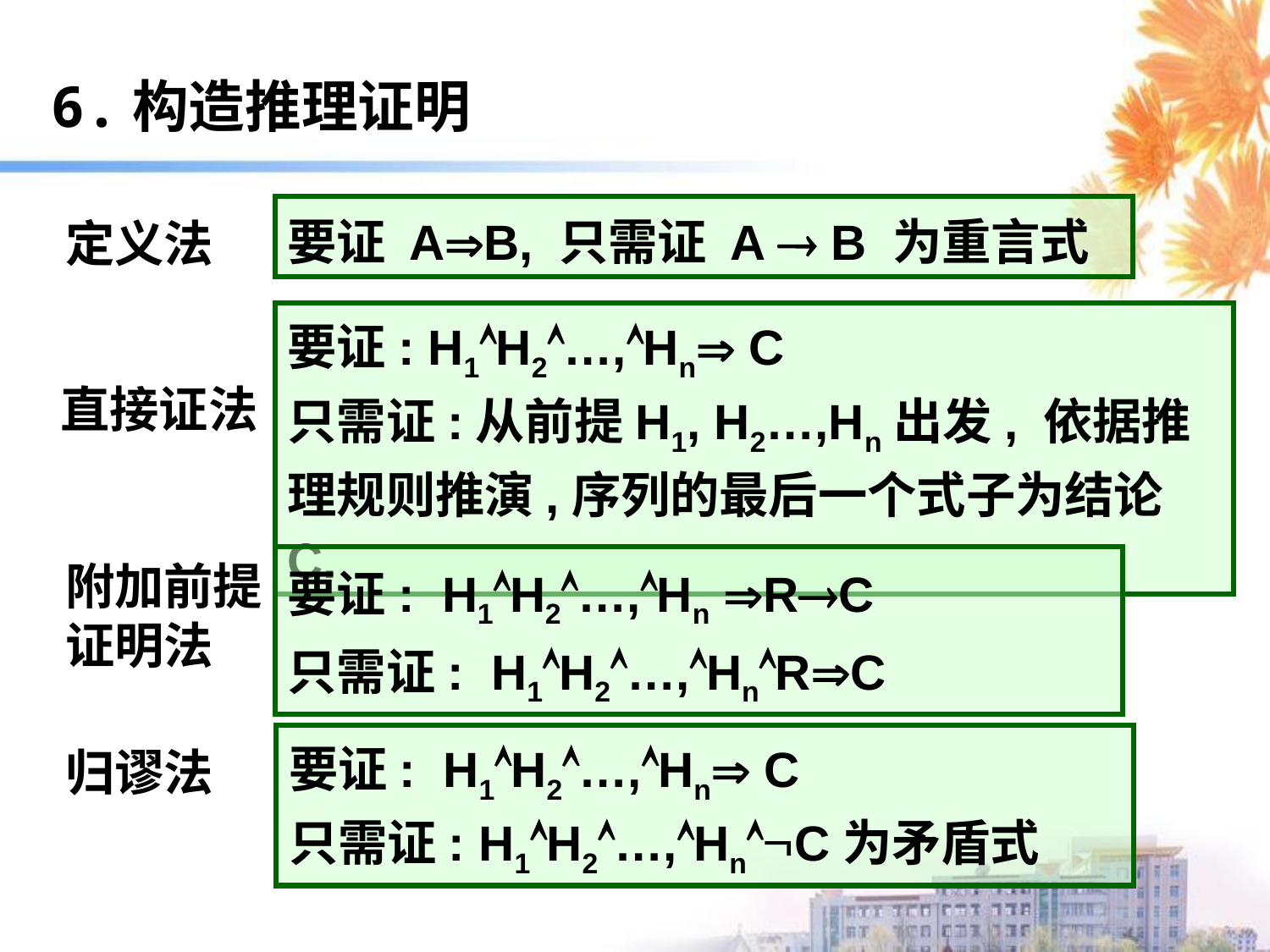

6.构造推理证明
定义法
要证 A⇒B, 只需证 A → B 为重言式
要证: H1∧H2∧…,∧Hn⇒ C
只需证:从前提H1, H2…,Hn出发, 依据推理规则推演,序列的最后一个式子为结论C.
直接证法
要证:  H1∧H2∧…,∧Hn ⇒R→C
只需证:  H1∧H2∧…,∧Hn∧R⇒C
附加前提证明法
要证:  H1∧H2∧…,∧Hn⇒ C
只需证: H1∧H2∧…,∧Hn∧¬C为矛盾式
归谬法